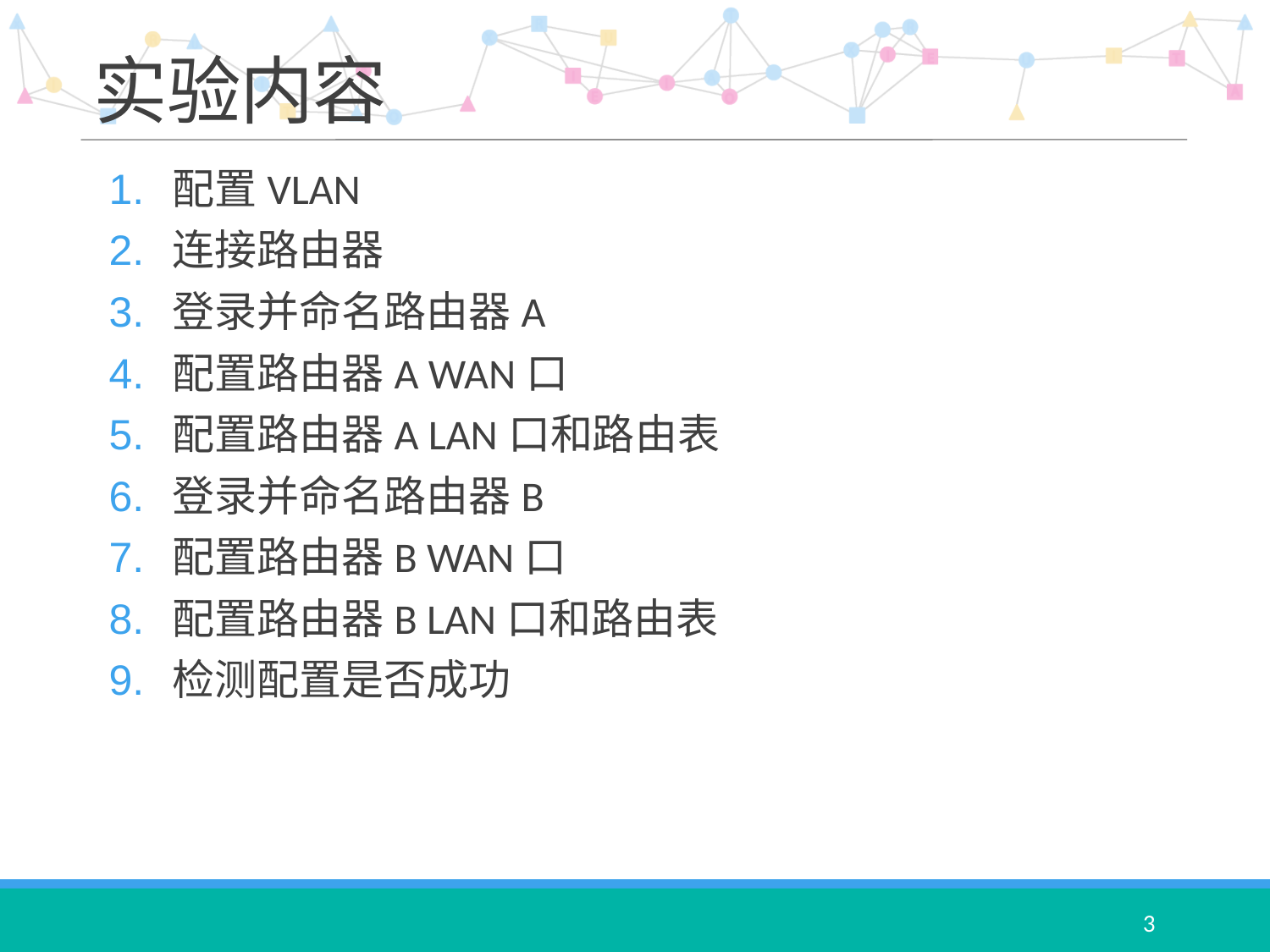

# 实验内容
配置VLAN
连接路由器
登录并命名路由器A
配置路由器A WAN口
配置路由器A LAN口和路由表
登录并命名路由器B
配置路由器B WAN口
配置路由器B LAN口和路由表
检测配置是否成功
3